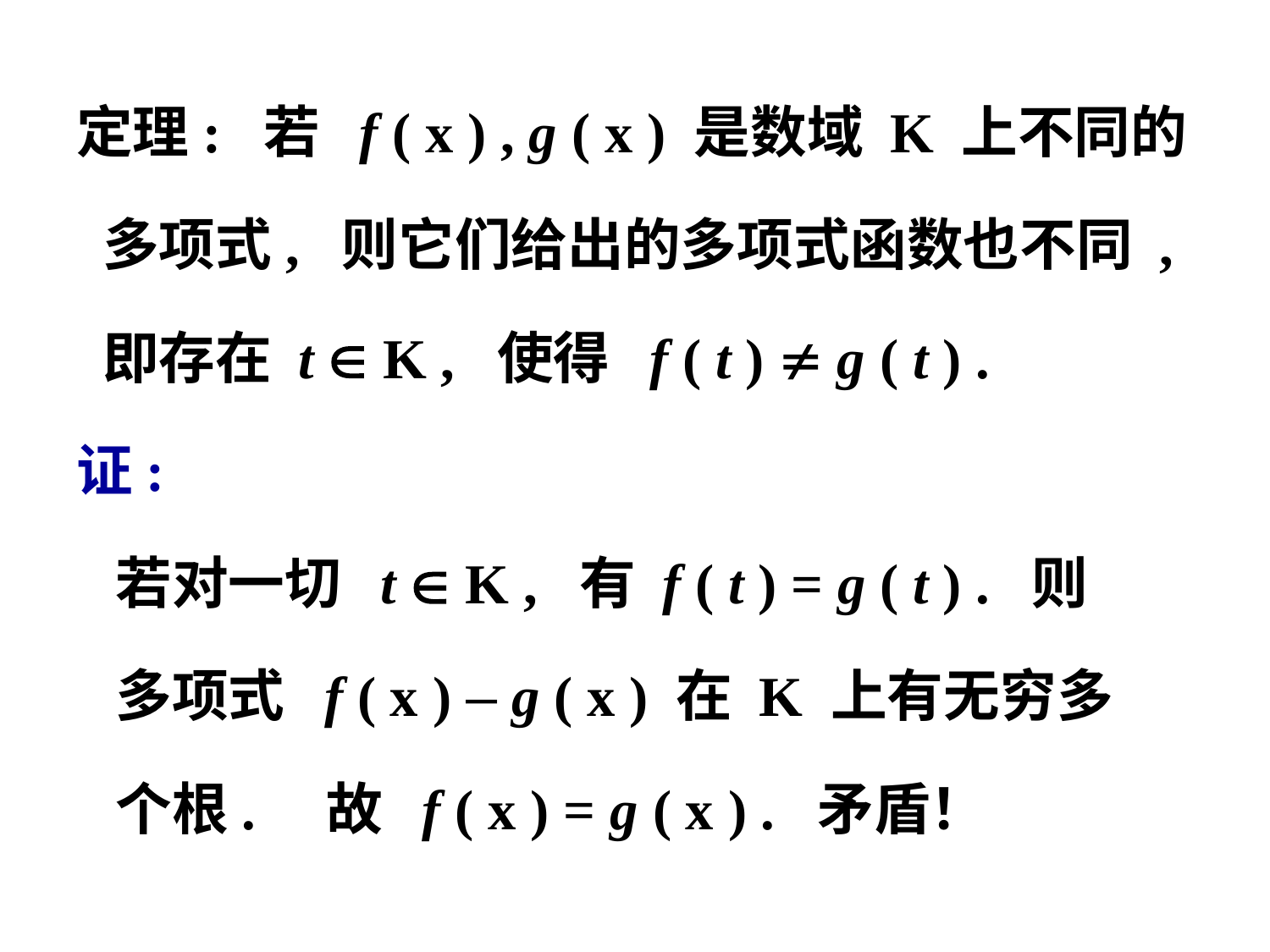

定理:  若  f ( x ) , g ( x ) 是数域 K 上不同的
 多项式,  则它们给出的多项式函数也不同 ,
 即存在 t ∈ K ,  使得  f ( t ) ≠ g ( t ) .
证:
  若对一切  t ∈ K ,  有 f ( t ) = g ( t ) .  则
  多项式  f ( x ) – g ( x ) 在 K 上有无穷多
  个根.    故  f ( x ) = g ( x ) .  矛盾！